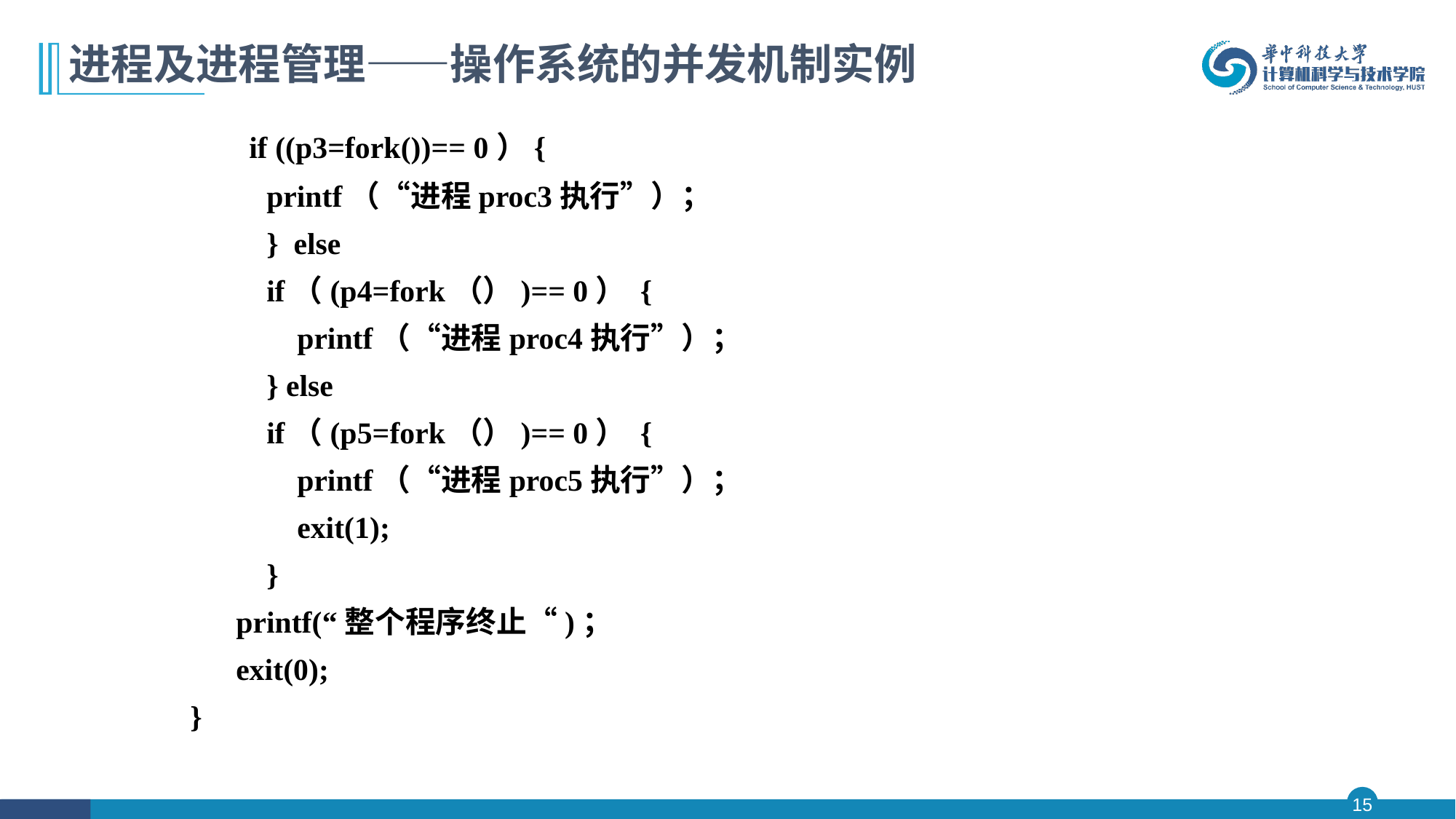

# 进程及进程管理——操作系统的并发机制实例
      if ((p3=fork())== 0）{
          printf（“进程proc3执行”）；
          }  else
          if（(p4=fork（）)== 0） {
              printf（“进程proc4执行”）；
          } else
          if（(p5=fork（）)== 0） {
              printf（“进程proc5执行”）；
              exit(1);
          }
      printf(“整个程序终止“)；
      exit(0);
}